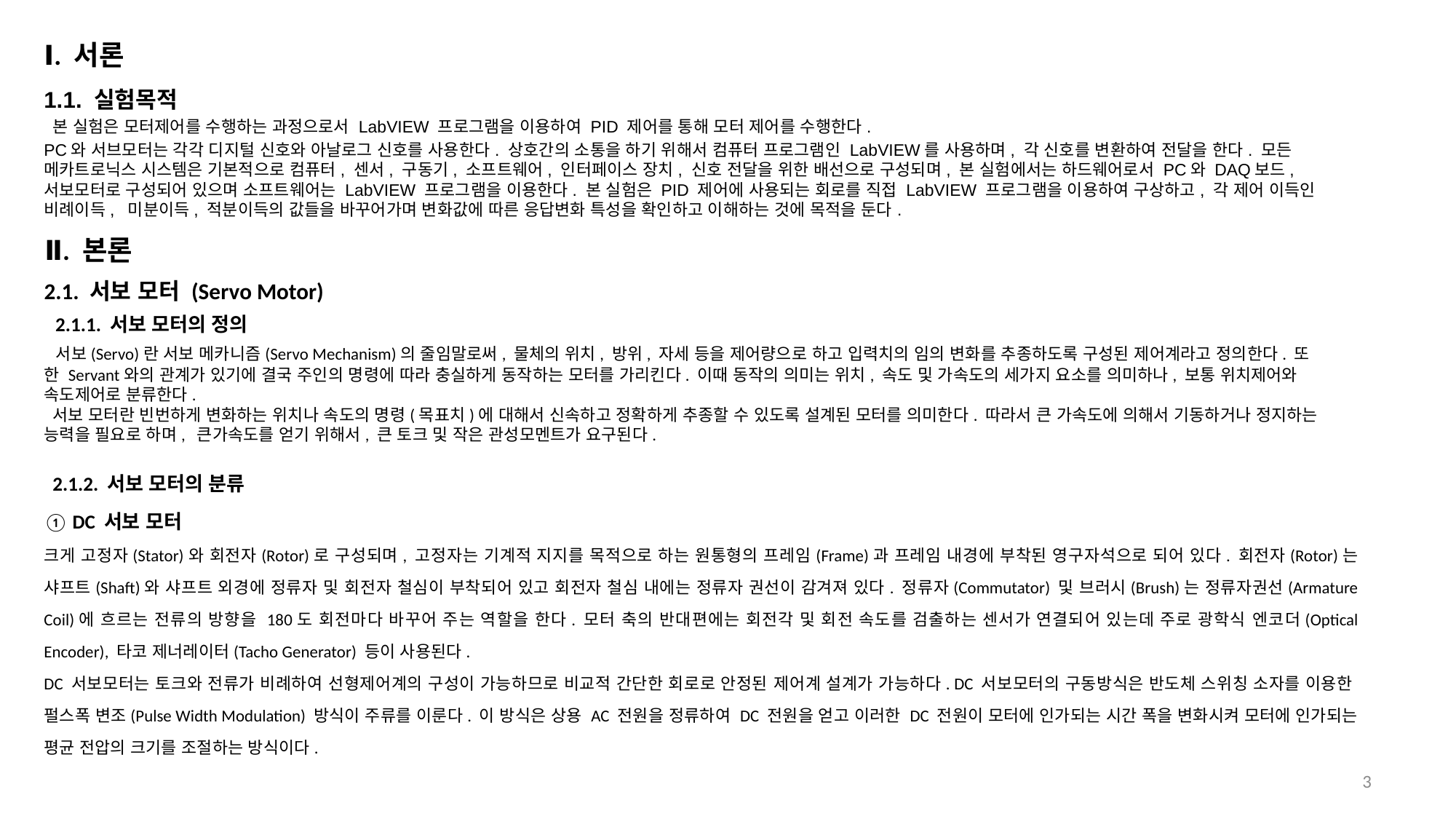

# Ⅰ. 서론
1.1. 실험목적
 본 실험은 모터제어를 수행하는 과정으로서 LabVIEW 프로그램을 이용하여 PID 제어를 통해 모터 제어를 수행한다.
PC와 서브모터는 각각 디지털 신호와 아날로그 신호를 사용한다. 상호간의 소통을 하기 위해서 컴퓨터 프로그램인 LabVIEW를 사용하며, 각 신호를 변환하여 전달을 한다. 모든 메카트로닉스 시스템은 기본적으로 컴퓨터, 센서, 구동기, 소프트웨어, 인터페이스 장치, 신호 전달을 위한 배선으로 구성되며, 본 실험에서는 하드웨어로서 PC와 DAQ보드, 서보모터로 구성되어 있으며 소프트웨어는 LabVIEW 프로그램을 이용한다. 본 실험은 PID 제어에 사용되는 회로를 직접 LabVIEW 프로그램을 이용하여 구상하고, 각 제어 이득인 비례이득,  미분이득, 적분이득의 값들을 바꾸어가며 변화값에 따른 응답변화 특성을 확인하고 이해하는 것에 목적을 둔다.
Ⅱ. 본론
2.1. 서보 모터 (Servo Motor)
  2.1.1. 서보 모터의 정의
 서보(Servo)란 서보 메카니즘(Servo Mechanism)의 줄임말로써, 물체의 위치, 방위, 자세 등을 제어량으로 하고 입력치의 임의 변화를 추종하도록 구성된 제어계라고 정의한다. 또한 Servant와의 관계가 있기에 결국 주인의 명령에 따라 충실하게 동작하는 모터를 가리킨다. 이때 동작의 의미는 위치, 속도 및 가속도의 세가지 요소를 의미하나, 보통 위치제어와 속도제어로 분류한다.
 서보 모터란 빈번하게 변화하는 위치나 속도의 명령(목표치)에 대해서 신속하고 정확하게 추종할 수 있도록 설계된 모터를 의미한다. 따라서 큰 가속도에 의해서 기동하거나 정지하는 능력을 필요로 하며,  큰가속도를 얻기 위해서, 큰 토크 및 작은 관성모멘트가 요구된다.
  2.1.2. 서보 모터의 분류
① DC 서보 모터
크게 고정자(Stator)와 회전자(Rotor)로 구성되며, 고정자는 기계적 지지를 목적으로 하는 원통형의 프레임(Frame)과 프레임 내경에 부착된 영구자석으로 되어 있다. 회전자(Rotor)는 샤프트(Shaft)와 샤프트 외경에 정류자 및 회전자 철심이 부착되어 있고 회전자 철심 내에는 정류자 권선이 감겨져 있다. 정류자(Commutator) 및 브러시(Brush)는 정류자권선(Armature Coil)에 흐르는 전류의 방향을 180도 회전마다 바꾸어 주는 역할을 한다. 모터 축의 반대편에는 회전각 및 회전 속도를 검출하는 센서가 연결되어 있는데 주로 광학식 엔코더(Optical Encoder), 타코 제너레이터(Tacho Generator) 등이 사용된다.
DC 서보모터는 토크와 전류가 비례하여 선형제어계의 구성이 가능하므로 비교적 간단한 회로로 안정된 제어계 설계가 가능하다. DC 서보모터의 구동방식은 반도체 스위칭 소자를 이용한 펄스폭 변조(Pulse Width Modulation) 방식이 주류를 이룬다. 이 방식은 상용 AC 전원을 정류하여 DC 전원을 얻고 이러한 DC 전원이 모터에 인가되는 시간 폭을 변화시켜 모터에 인가되는 평균 전압의 크기를 조절하는 방식이다.
3